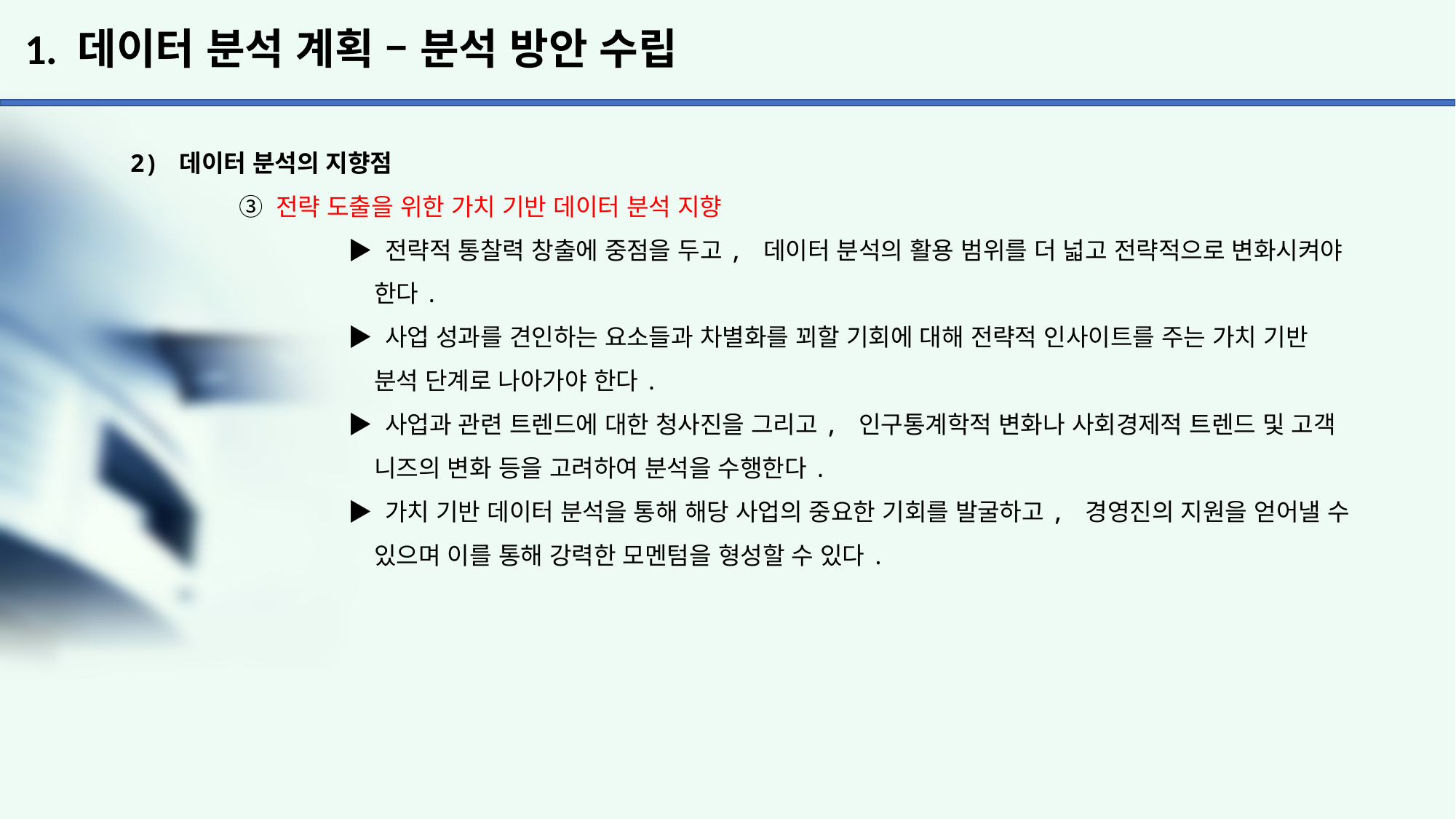

# 1. 데이터 분석 계획 – 분석 방안 수립
2) 데이터 분석의 지향점
	③ 전략 도출을 위한 가치 기반 데이터 분석 지향
		▶ 전략적 통찰력 창출에 중점을 두고, 데이터 분석의 활용 범위를 더 넓고 전략적으로 변화시켜야
		   한다.
		▶ 사업 성과를 견인하는 요소들과 차별화를 꾀할 기회에 대해 전략적 인사이트를 주는 가치 기반
		   분석 단계로 나아가야 한다.
		▶ 사업과 관련 트렌드에 대한 청사진을 그리고, 인구통계학적 변화나 사회경제적 트렌드 및 고객
		   니즈의 변화 등을 고려하여 분석을 수행한다.
		▶ 가치 기반 데이터 분석을 통해 해당 사업의 중요한 기회를 발굴하고, 경영진의 지원을 얻어낼 수
		   있으며 이를 통해 강력한 모멘텀을 형성할 수 있다.